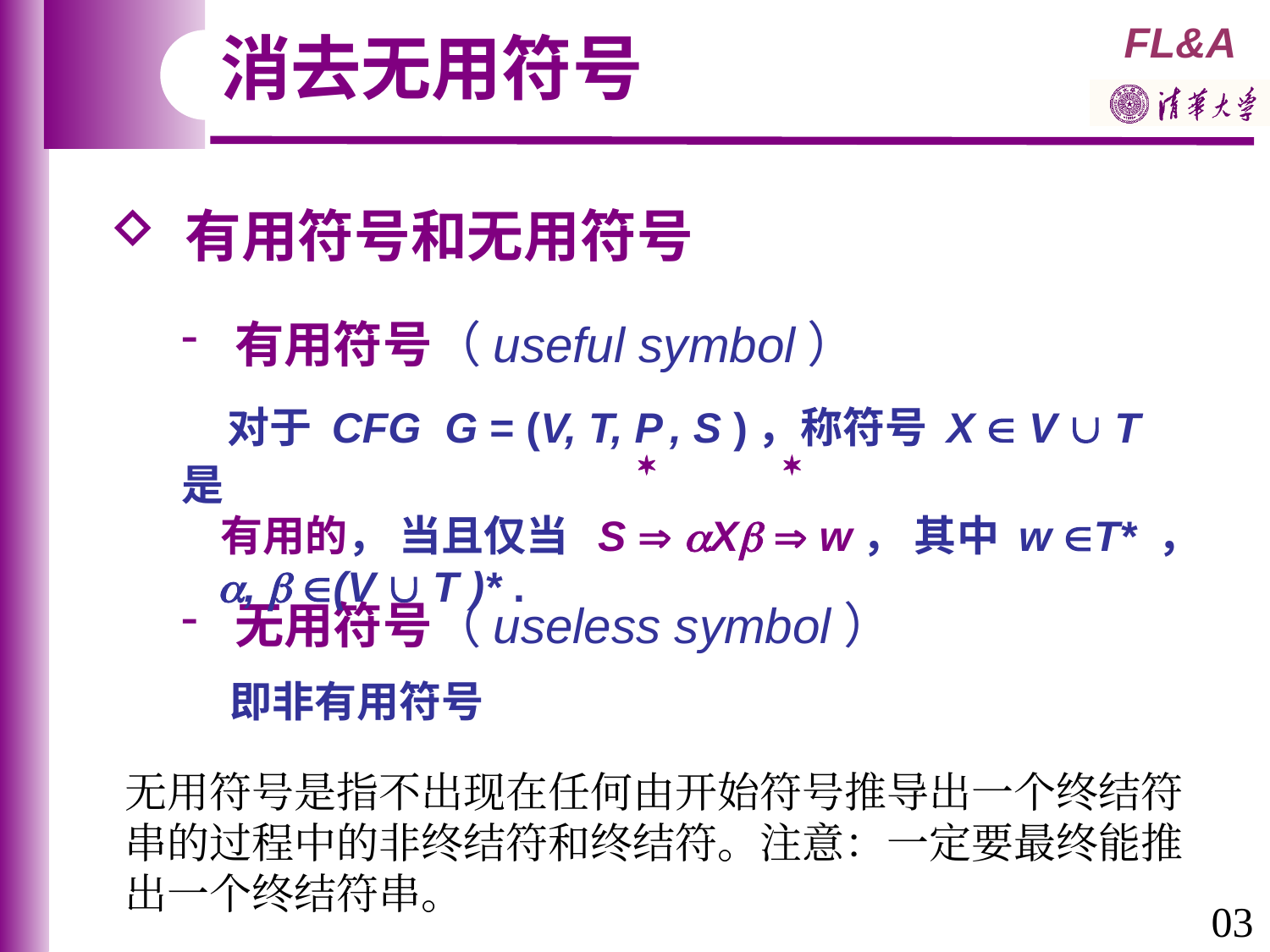

消去无用符号
 有用符号和无用符号
 有用符号（useful symbol）

   对于 CFG  G = (V, T, P , S )，称符号 X ∈ V ∪ T 是
   有用的， 当且仅当  S ⇒ αXβ ⇒ w， 其中 w ∈T* ，
   α, β ∈(V ∪ T )* .
∗
∗
 无用符号（useless symbol）

    即非有用符号
无用符号是指不出现在任何由开始符号推导出一个终结符串的过程中的非终结符和终结符。注意：一定要最终能推出一个终结符串。
03